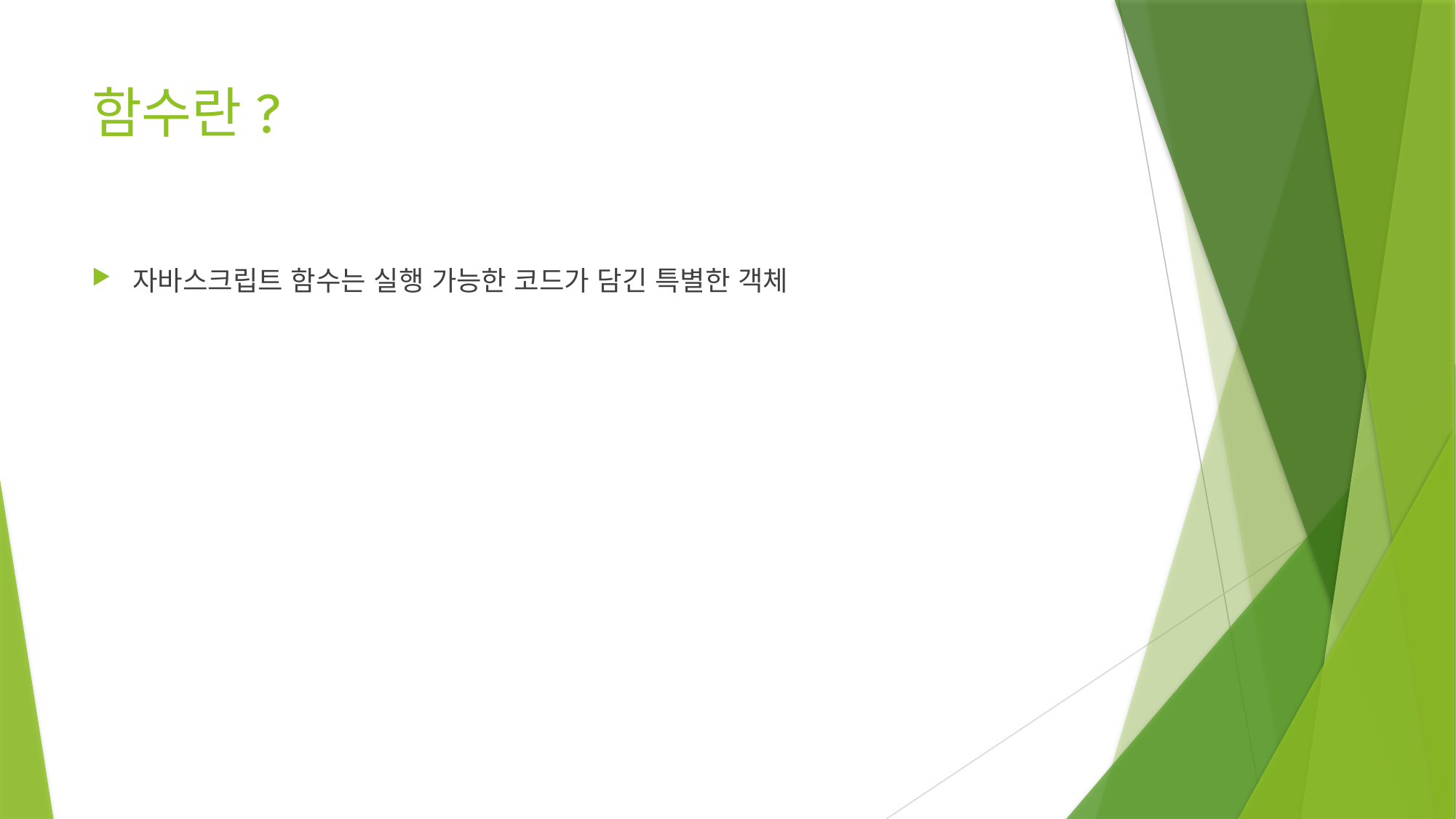

# 함수란?
자바스크립트 함수는 실행 가능한 코드가 담긴 특별한 객체